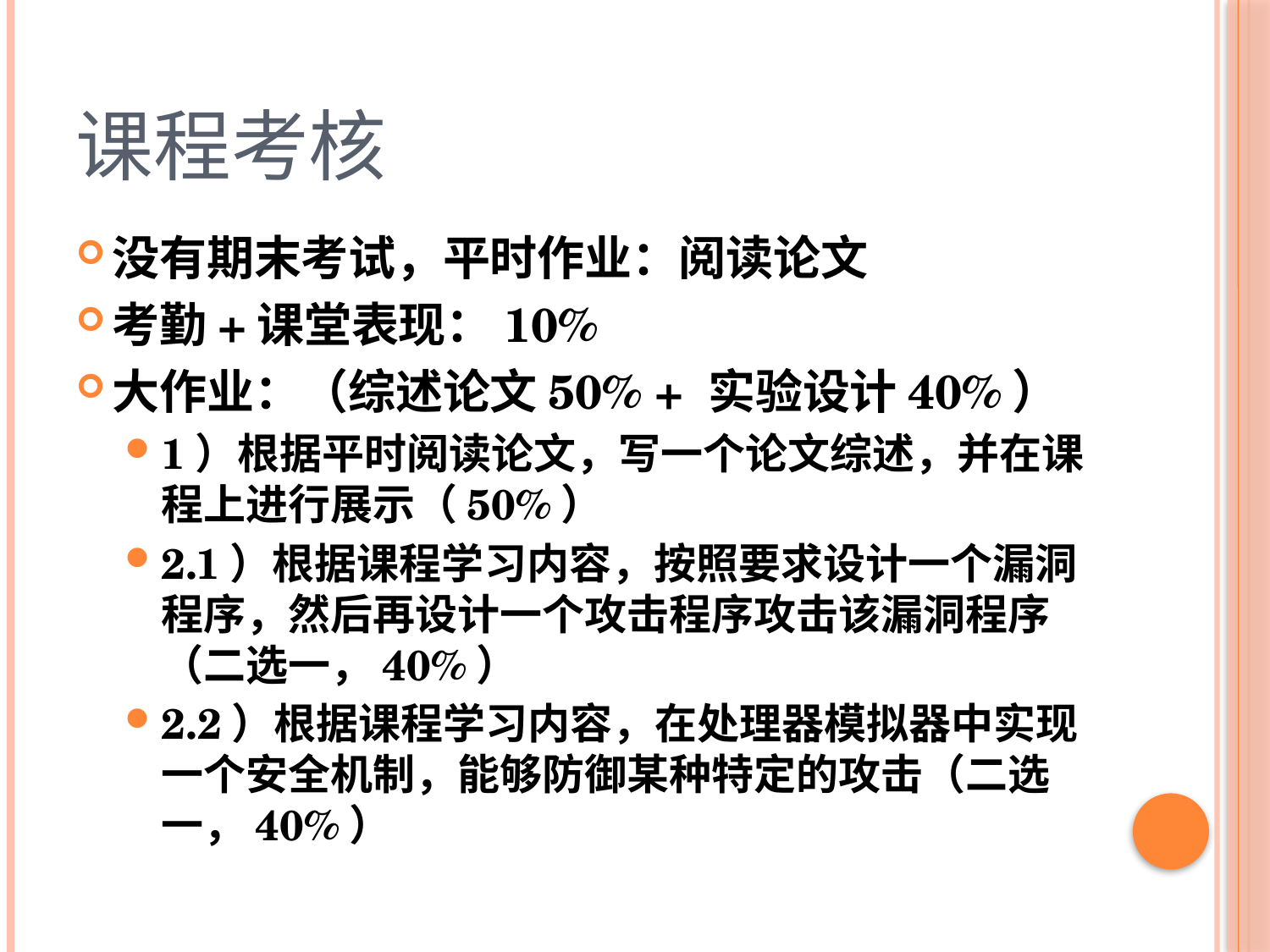

# 课程考核
没有期末考试，平时作业：阅读论文
考勤+课堂表现：10%
大作业：（综述论文50% + 实验设计40%）
1）根据平时阅读论文，写一个论文综述，并在课程上进行展示（50%）
2.1）根据课程学习内容，按照要求设计一个漏洞程序，然后再设计一个攻击程序攻击该漏洞程序（二选一，40%）
2.2）根据课程学习内容，在处理器模拟器中实现一个安全机制，能够防御某种特定的攻击（二选一，40%）